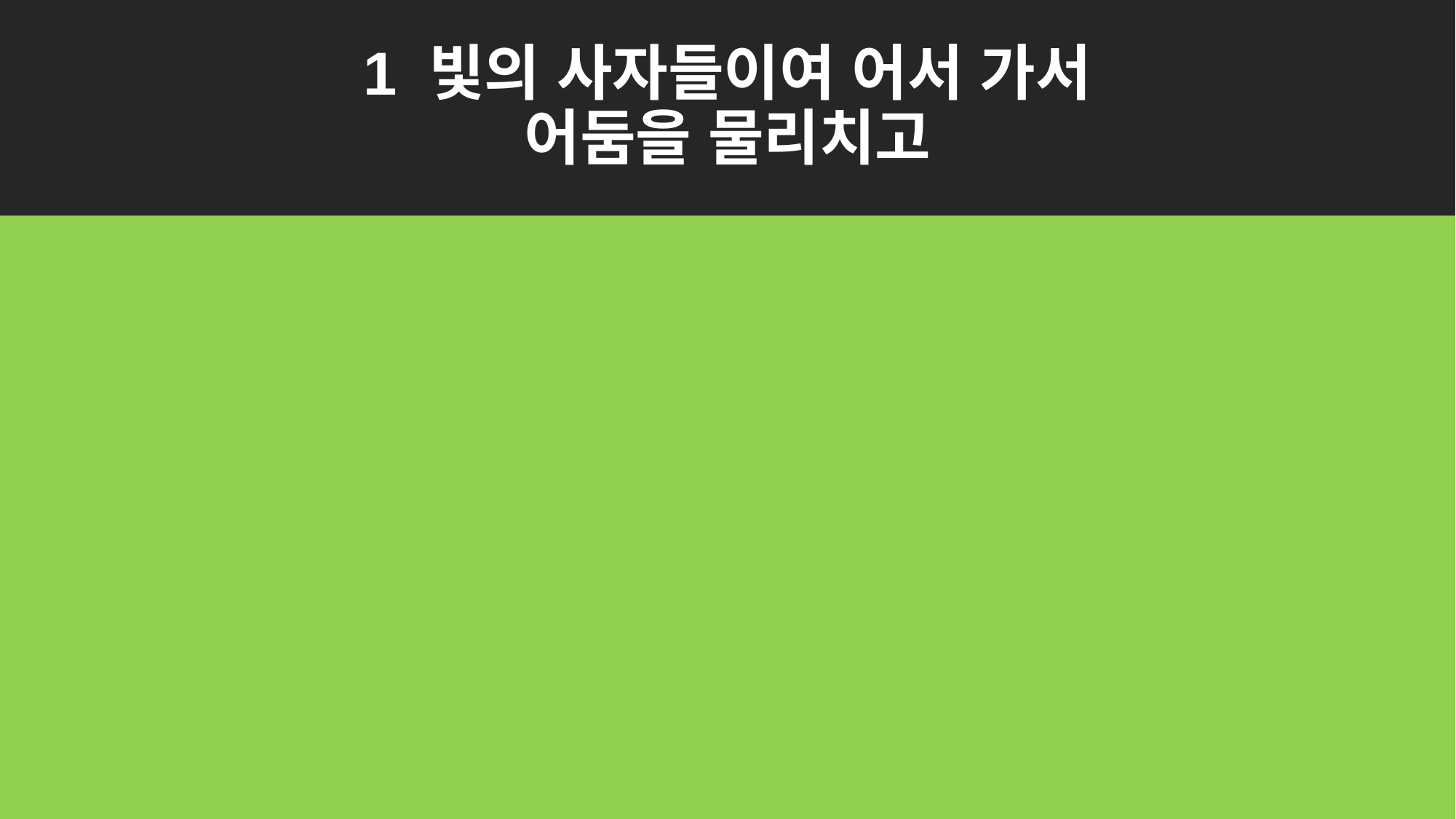

# 1 빛의 사자들이여 어서 가서 어둠을 물리치고